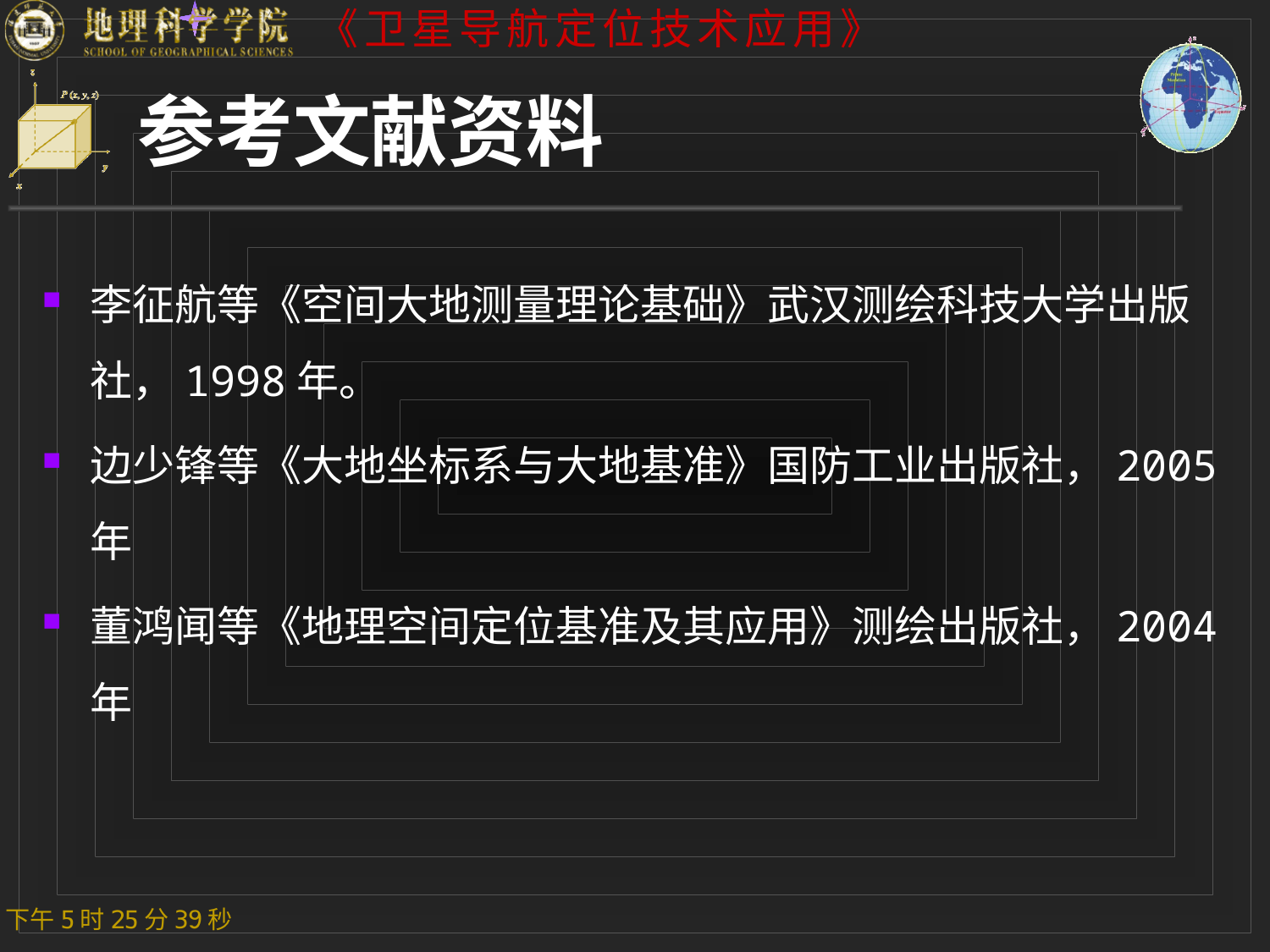

# 参考文献资料
李征航等《空间大地测量理论基础》武汉测绘科技大学出版社，1998年。
边少锋等《大地坐标系与大地基准》国防工业出版社，2005年
董鸿闻等《地理空间定位基准及其应用》测绘出版社，2004年

下午5时25分39秒